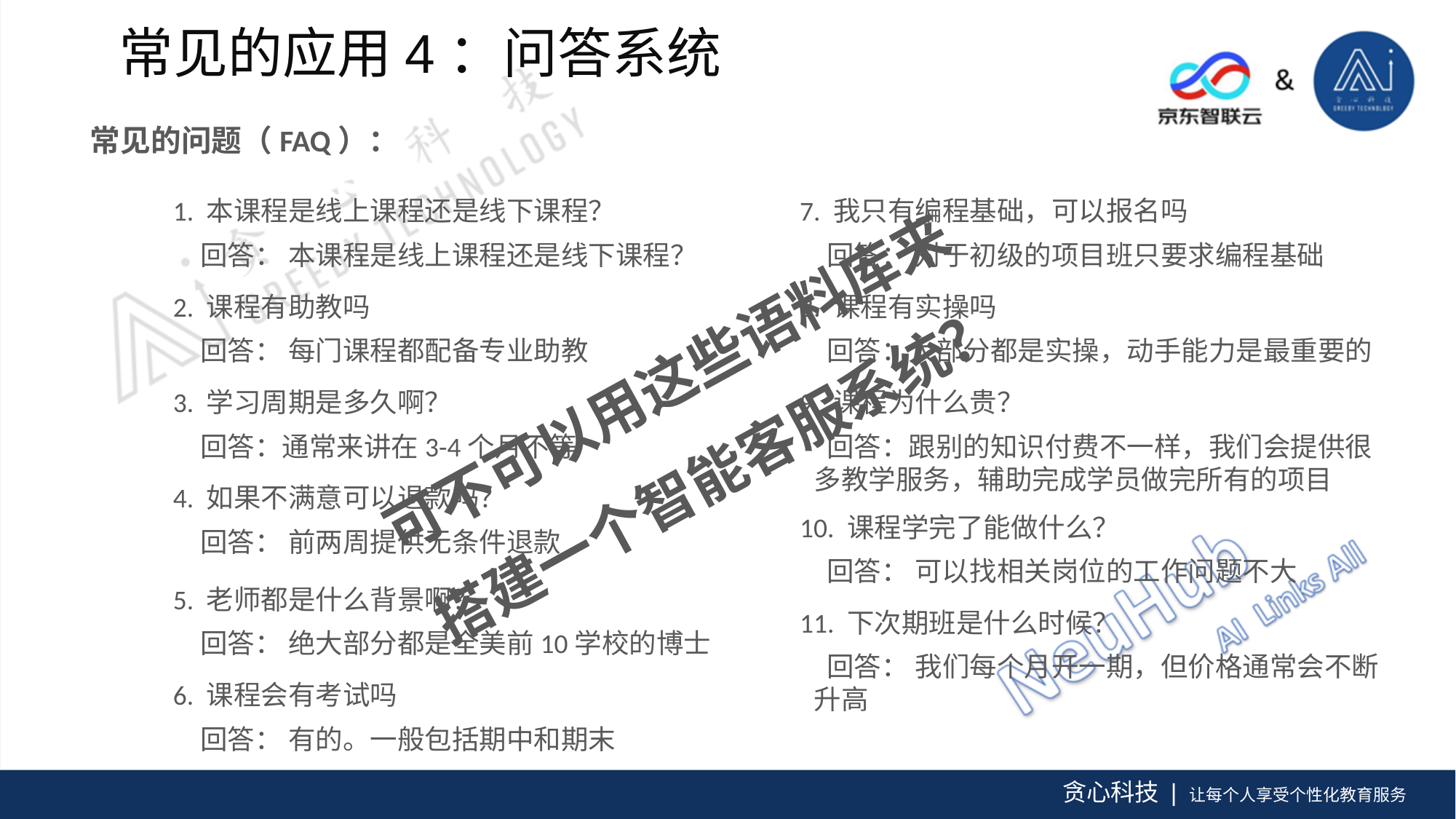

常见的应用4：问答系统
常见的问题（FAQ）：
1. 本课程是线上课程还是线下课程？
7. 我只有编程基础，可以报名吗
 回答： 本课程是线上课程还是线下课程？
 回答： 对于初级的项目班只要求编程基础
2. 课程有助教吗
8. 课程有实操吗
可不可以用这些语料库来搭建一个智能客服系统？
 回答： 每门课程都配备专业助教
 回答：大部分都是实操，动手能力是最重要的
3. 学习周期是多久啊？
9. 课程为什么贵？
 回答：通常来讲在3-4个月不等
 回答：跟别的知识付费不一样，我们会提供很  多教学服务，辅助完成学员做完所有的项目
4. 如果不满意可以退款吗？
10. 课程学完了能做什么？
 回答： 前两周提供无条件退款
 回答： 可以找相关岗位的工作问题不大
5. 老师都是什么背景啊？
11. 下次期班是什么时候？
 回答： 绝大部分都是全美前10学校的博士
 回答： 我们每个月开一期，但价格通常会不断升高
6. 课程会有考试吗
 回答： 有的。一般包括期中和期末